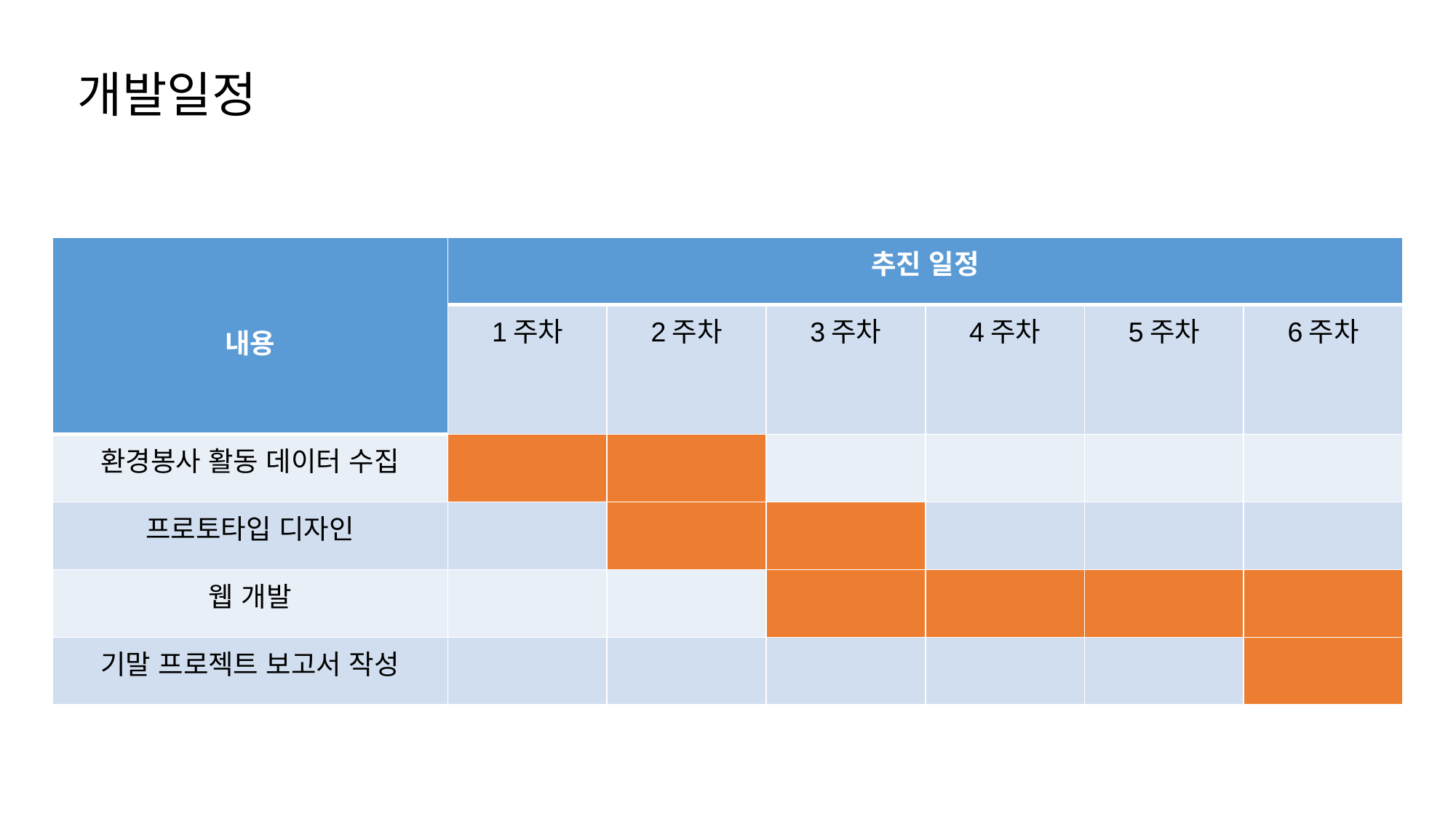

# 개발일정
| 내용 | 추진 일정 |  |  |  |  |  |
| --- | --- | --- | --- | --- | --- | --- |
|  | 1주차 | 2주차 | 3주차 | 4주차 | 5주차 | 6주차 |
| 환경봉사 활동 데이터 수집 |  |  |  |  |  |  |
| 프로토타입 디자인 |  |  |  |  |  |  |
| 웹 개발 |  |  |  |  |  |  |
| 기말 프로젝트 보고서 작성 |  |  |  |  |  |  |